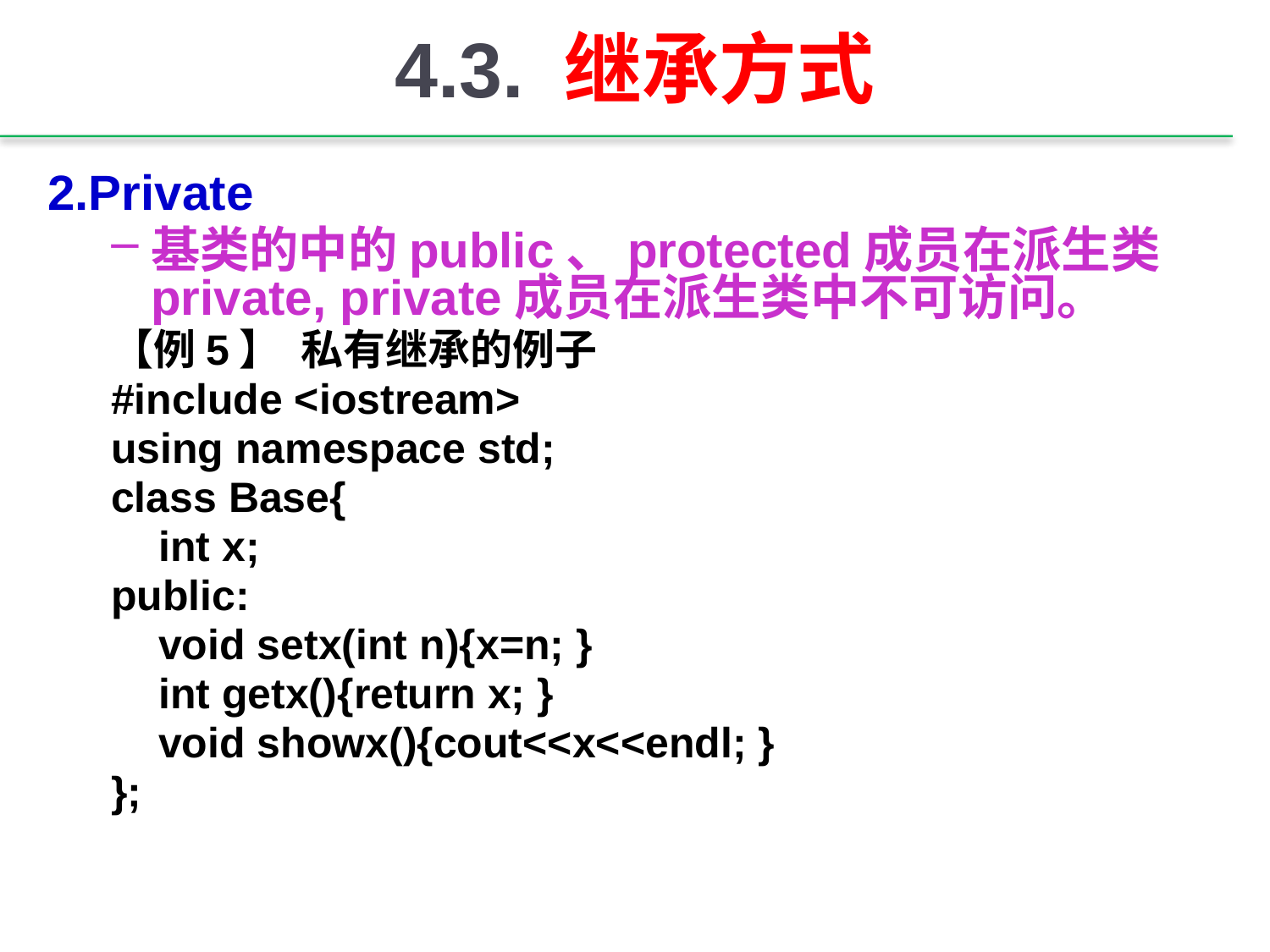

# 4.3. 继承方式
2.Private
基类的中的public、protected成员在派生类private, private成员在派生类中不可访问。
【例5】  私有继承的例子
#include <iostream>
using namespace std;
class Base{
    int x;
public:
    void setx(int n){x=n; }
    int getx(){return x; }
    void showx(){cout<<x<<endl; }
};